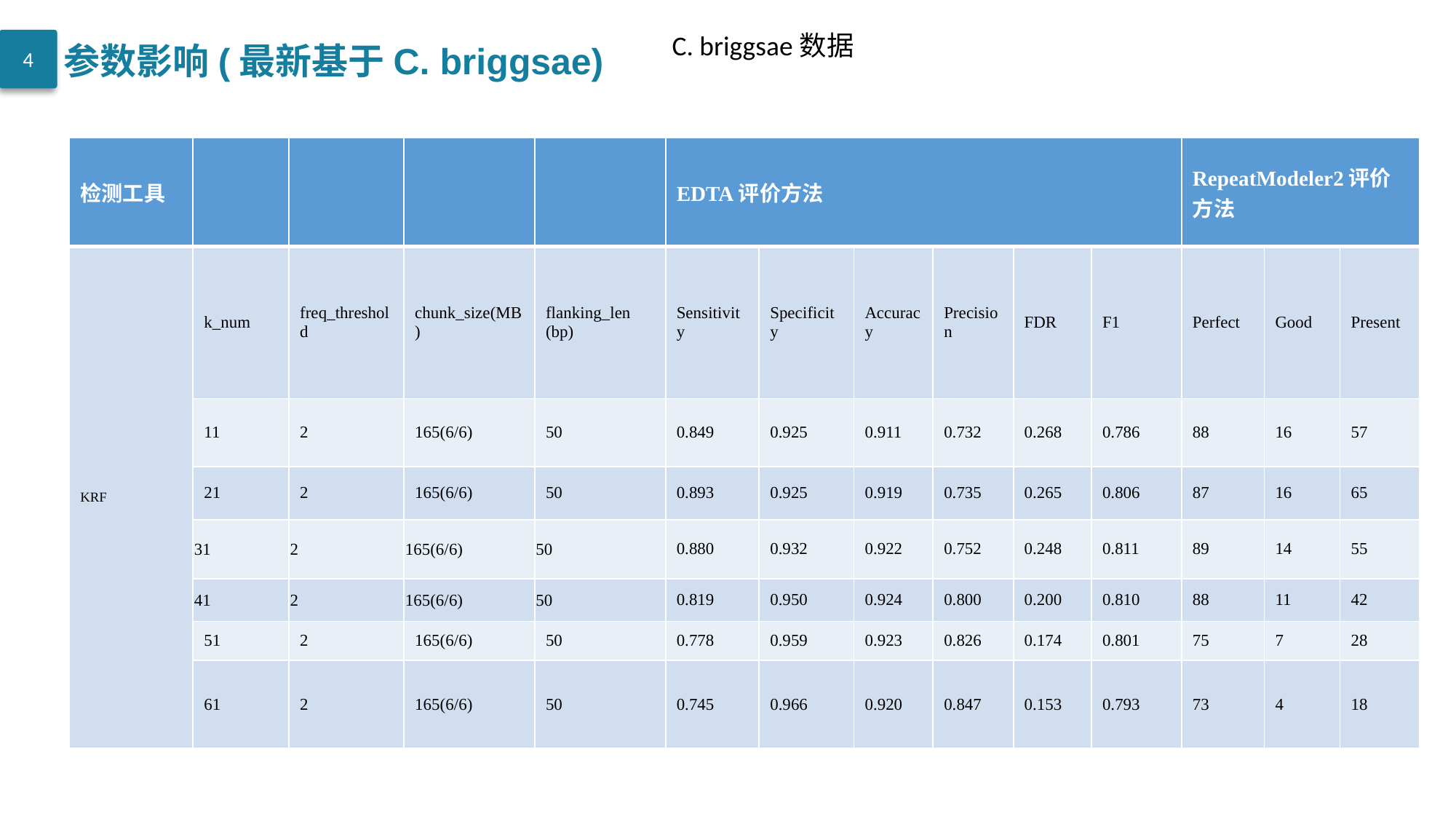

C. briggsae数据
4
参数影响(最新基于C. briggsae)
| 检测工具 |  |  |  |  | EDTA评价方法 |  |  |  |  |  | RepeatModeler2评价方法 |  |  |
| --- | --- | --- | --- | --- | --- | --- | --- | --- | --- | --- | --- | --- | --- |
| KRF | k\_num | freq\_threshold | chunk\_size(MB) | flanking\_len (bp) | Sensitivity | Specificity | Accuracy | Precision | FDR | F1 | Perfect | Good | Present |
|  | 11 | 2 | 165(6/6) | 50 | 0.849 | 0.925 | 0.911 | 0.732 | 0.268 | 0.786 | 88 | 16 | 57 |
|  | 21 | 2 | 165(6/6) | 50 | 0.893 | 0.925 | 0.919 | 0.735 | 0.265 | 0.806 | 87 | 16 | 65 |
|  | 31 | 2 | 165(6/6) | 50 | 0.880 | 0.932 | 0.922 | 0.752 | 0.248 | 0.811 | 89 | 14 | 55 |
|  | 41 | 2 | 165(6/6) | 50 | 0.819 | 0.950 | 0.924 | 0.800 | 0.200 | 0.810 | 88 | 11 | 42 |
|  | 51 | 2 | 165(6/6) | 50 | 0.778 | 0.959 | 0.923 | 0.826 | 0.174 | 0.801 | 75 | 7 | 28 |
|  | 61 | 2 | 165(6/6) | 50 | 0.745 | 0.966 | 0.920 | 0.847 | 0.153 | 0.793 | 73 | 4 | 18 |
结论：k_num从小到大，sensitivity先增加后降低，specificity, precision持续升高，说明k_num越大，识别的重复区越有可能是真实TE。k_num取得非常小时，sensitivity反而会下降，因为太小的k_num对识别TE并没有帮助反而容易造成误判。k_num=31时,F1最高。

画sensitivity、Precision、F1, perfect折线图。